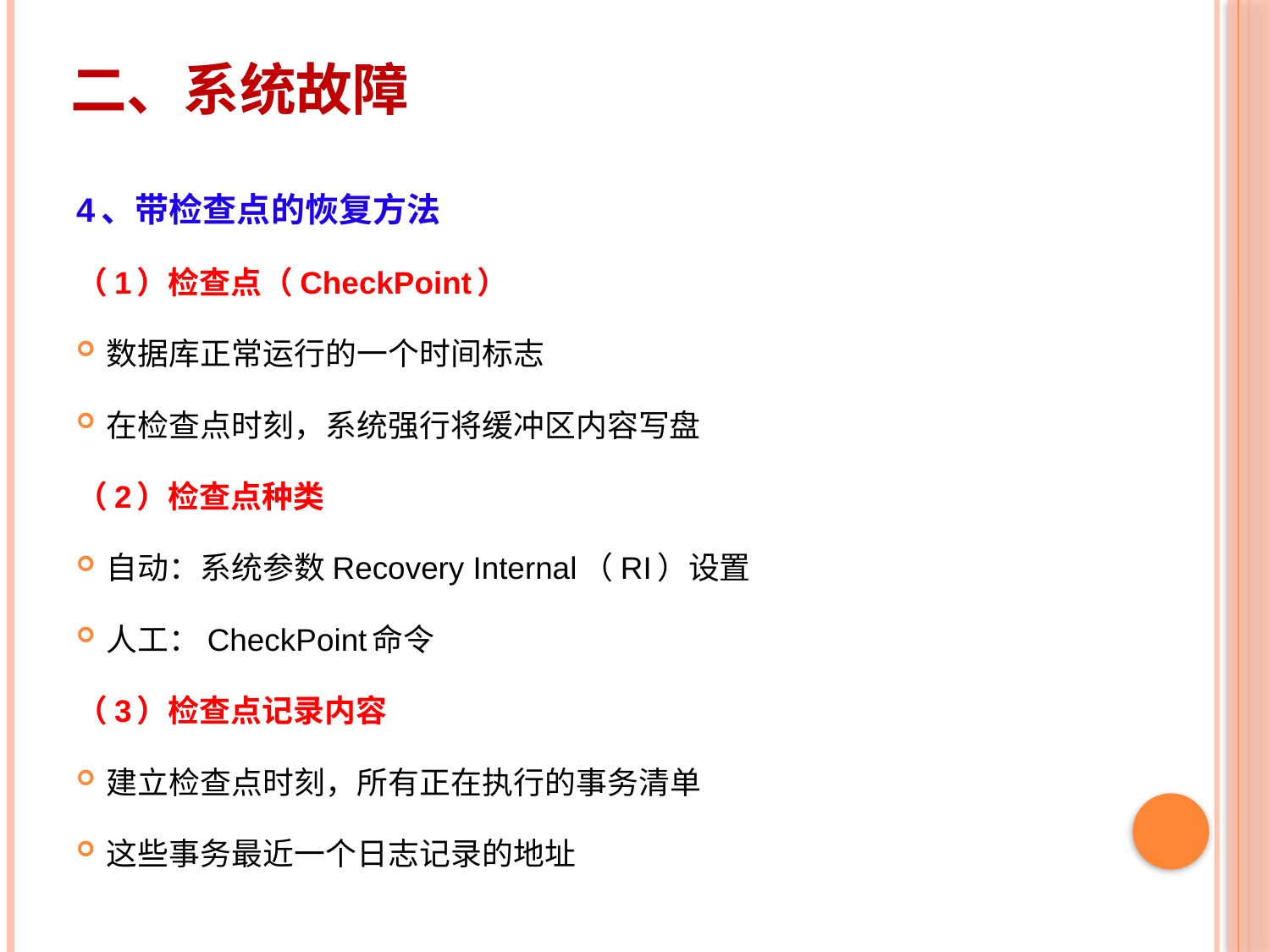

# 二、系统故障
4、带检查点的恢复方法
（1）检查点（CheckPoint）
数据库正常运行的一个时间标志
在检查点时刻，系统强行将缓冲区内容写盘
（2）检查点种类
自动：系统参数Recovery Internal（RI）设置
人工：CheckPoint命令
（3）检查点记录内容
建立检查点时刻，所有正在执行的事务清单
这些事务最近一个日志记录的地址